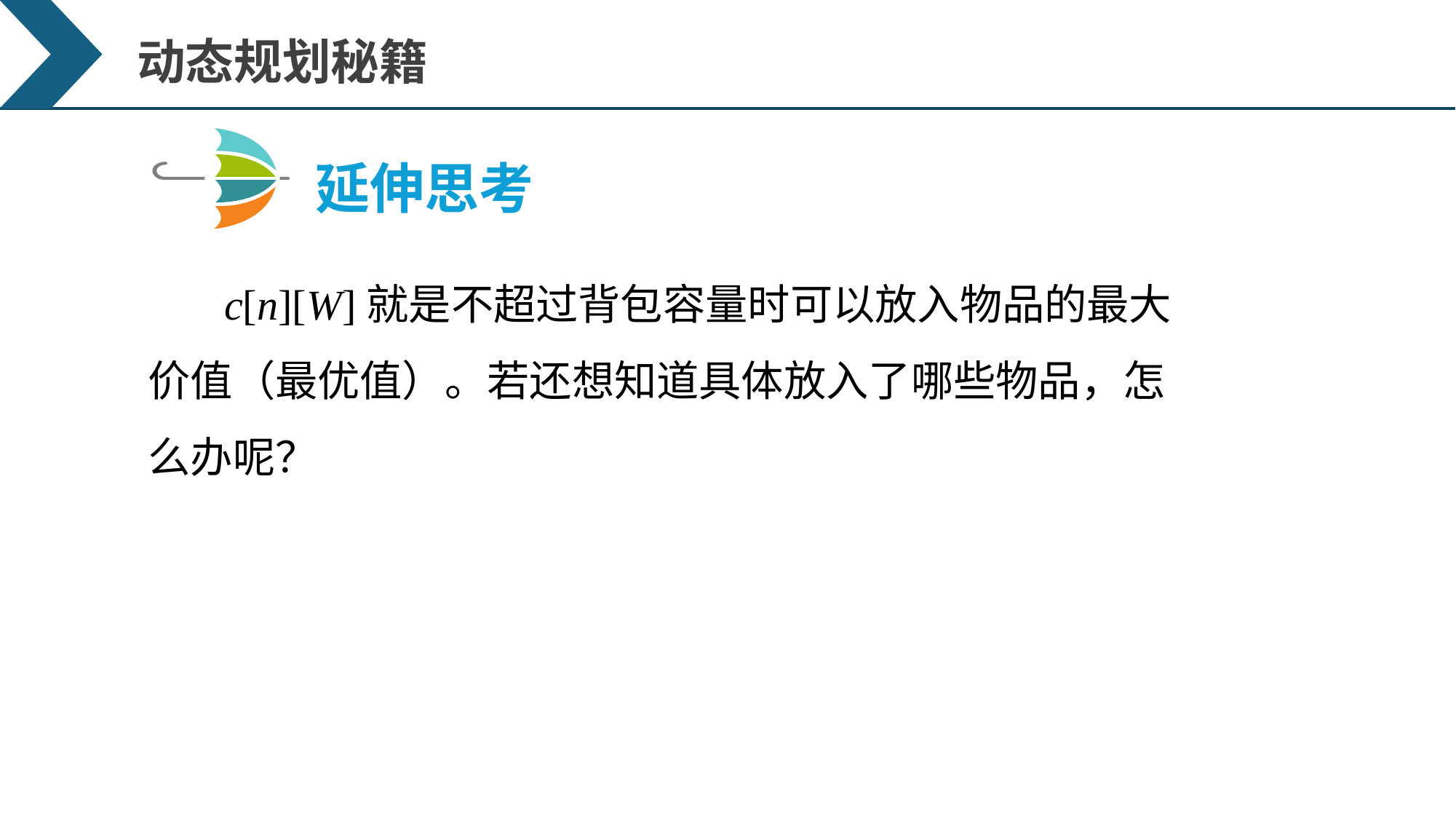

动态规划秘籍

延伸思考
c[n][W]就是不超过背包容量时可以放入物品的最大价值（最优值）。若还想知道具体放入了哪些物品，怎么办呢？